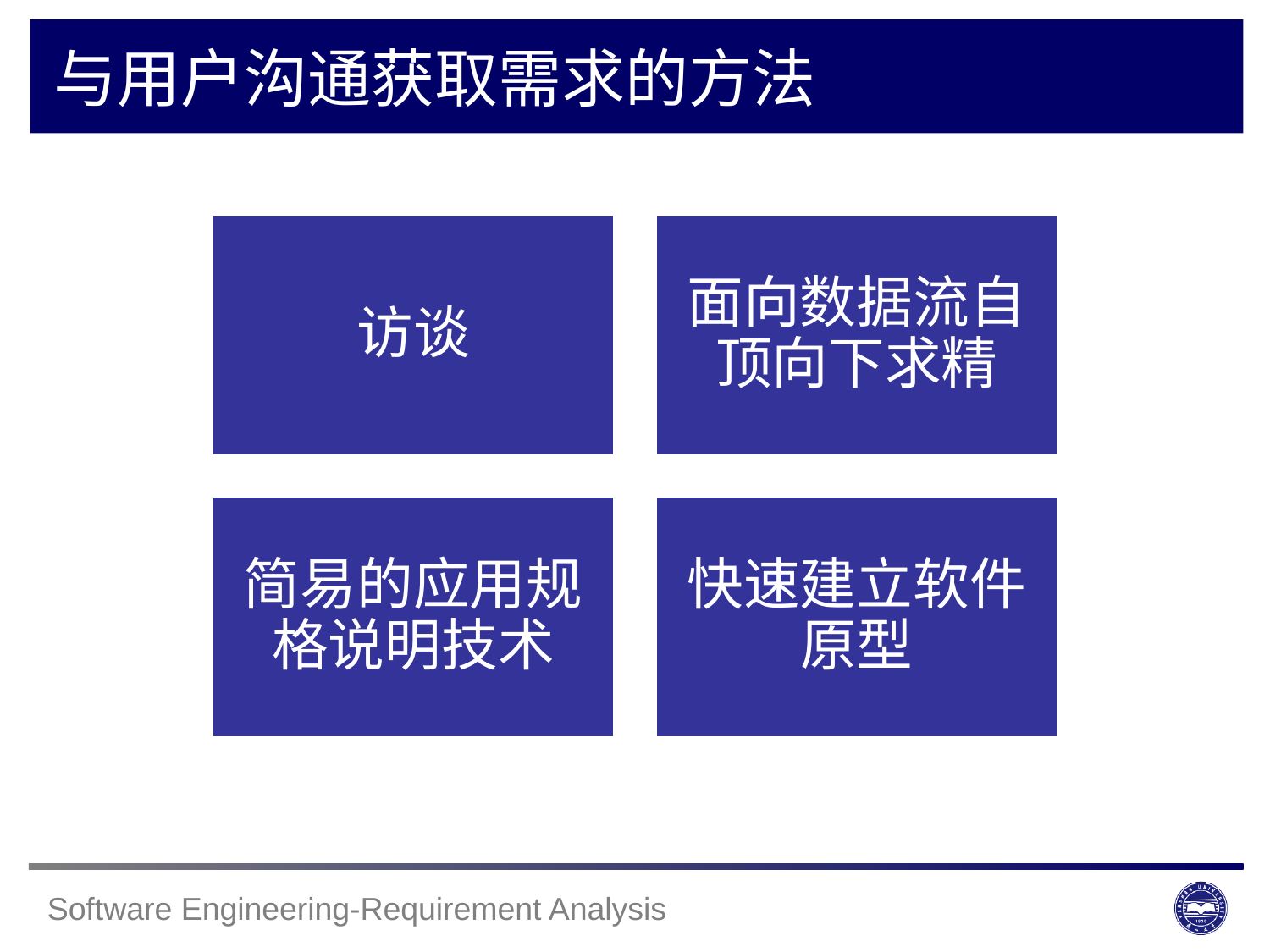

与用户沟通获取需求的方法
访谈
面向数据流自顶向下求精
简易的应用规格说明技术
快速建立软件原型